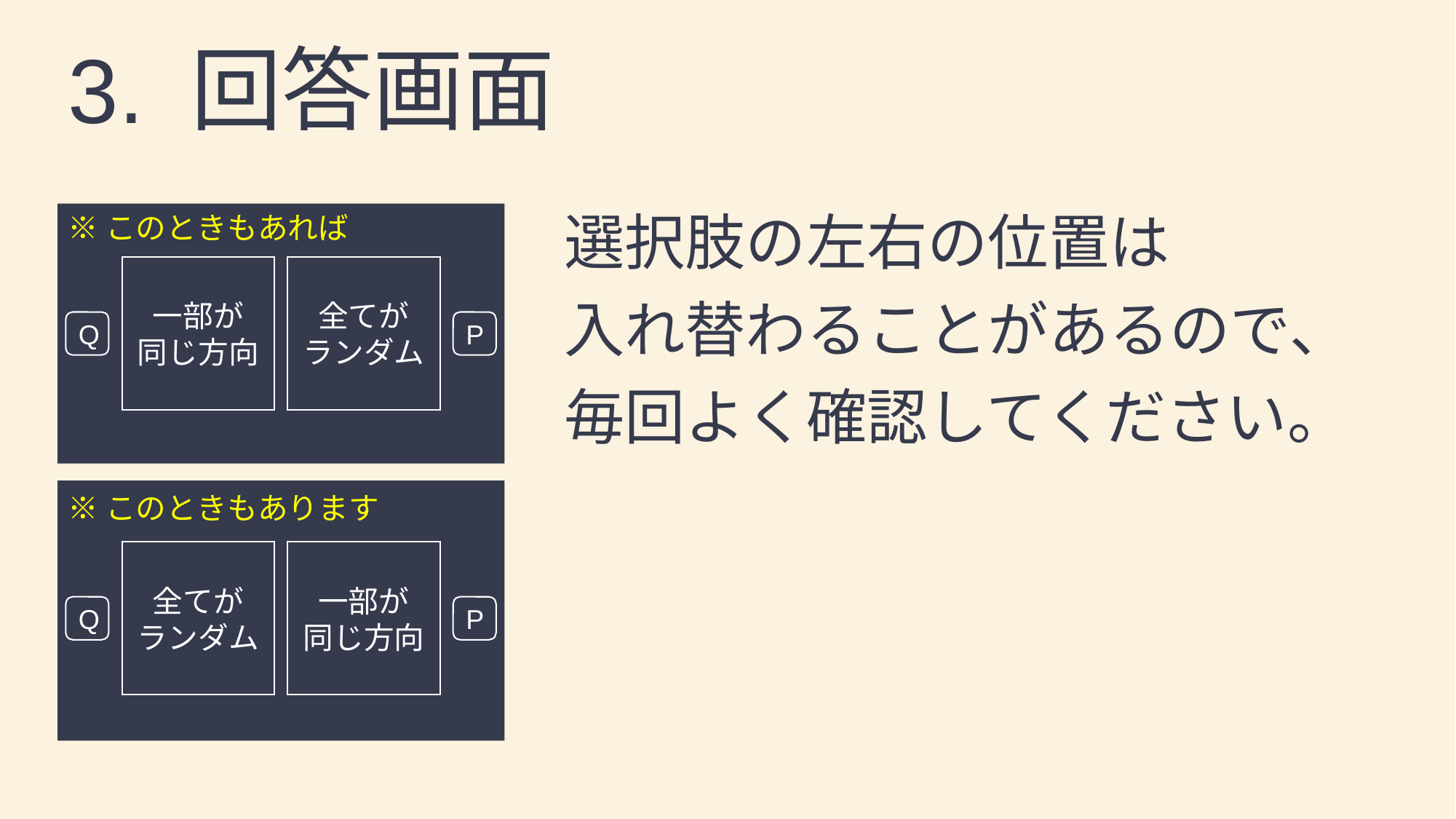

# 3. 回答画面
選択肢の左右の位置は
入れ替わることがあるので､
毎回よく確認してください。
※このときもあれば

一部が
同じ方向
全てが
ランダム
Q
P

※このときもあります
全てが
ランダム
一部が
同じ方向
Q
P